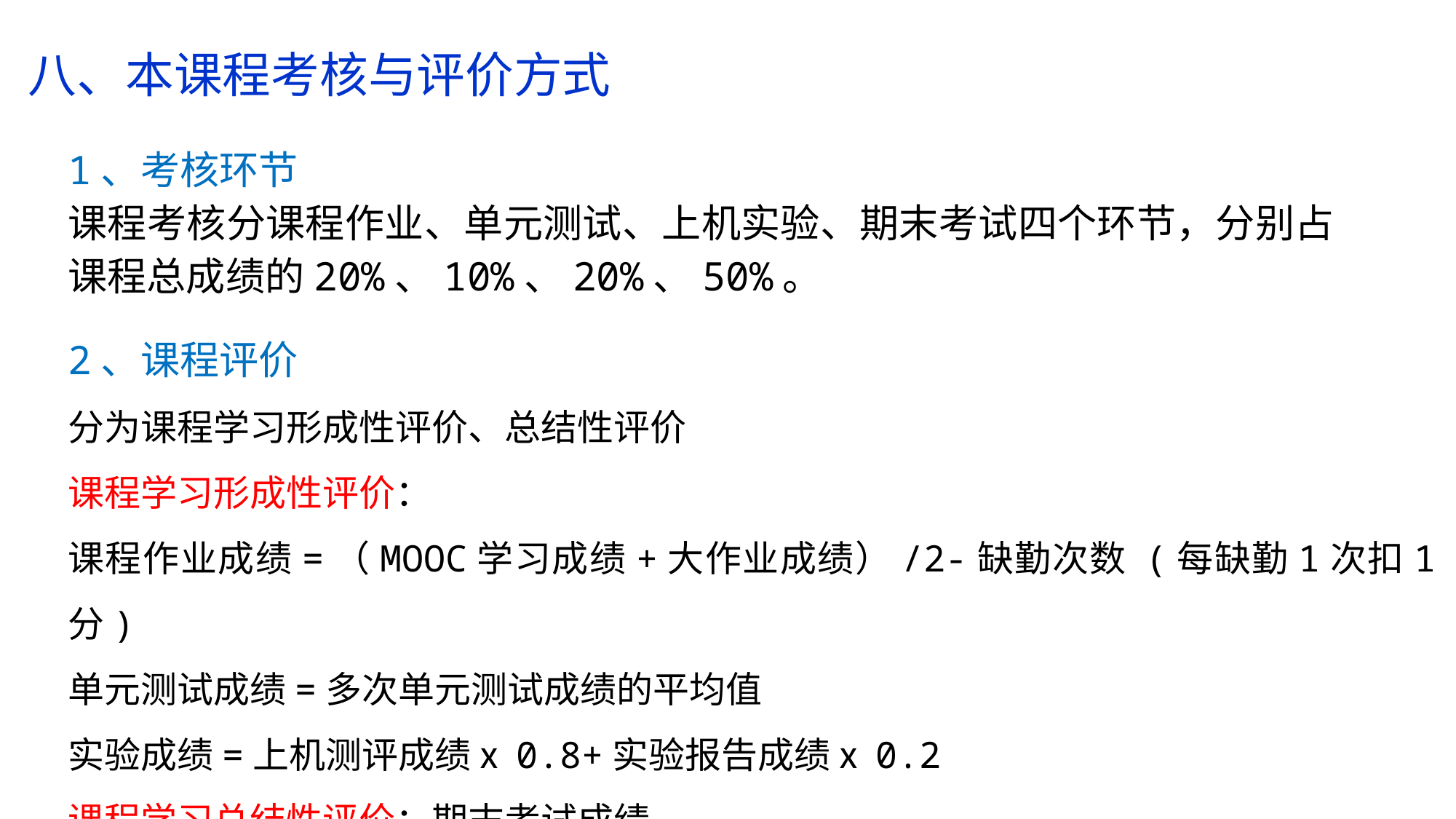

八、本课程考核与评价方式
1、考核环节
课程考核分课程作业、单元测试、上机实验、期末考试四个环节，分别占课程总成绩的20%、10%、20%、50%。
2、课程评价
分为课程学习形成性评价、总结性评价
课程学习形成性评价：
课程作业成绩=（MOOC学习成绩+大作业成绩）/2-缺勤次数 (每缺勤1次扣1分)
单元测试成绩=多次单元测试成绩的平均值
实验成绩=上机测评成绩ⅹ0.8+实验报告成绩ⅹ0.2
课程学习总结性评价：期末考试成绩